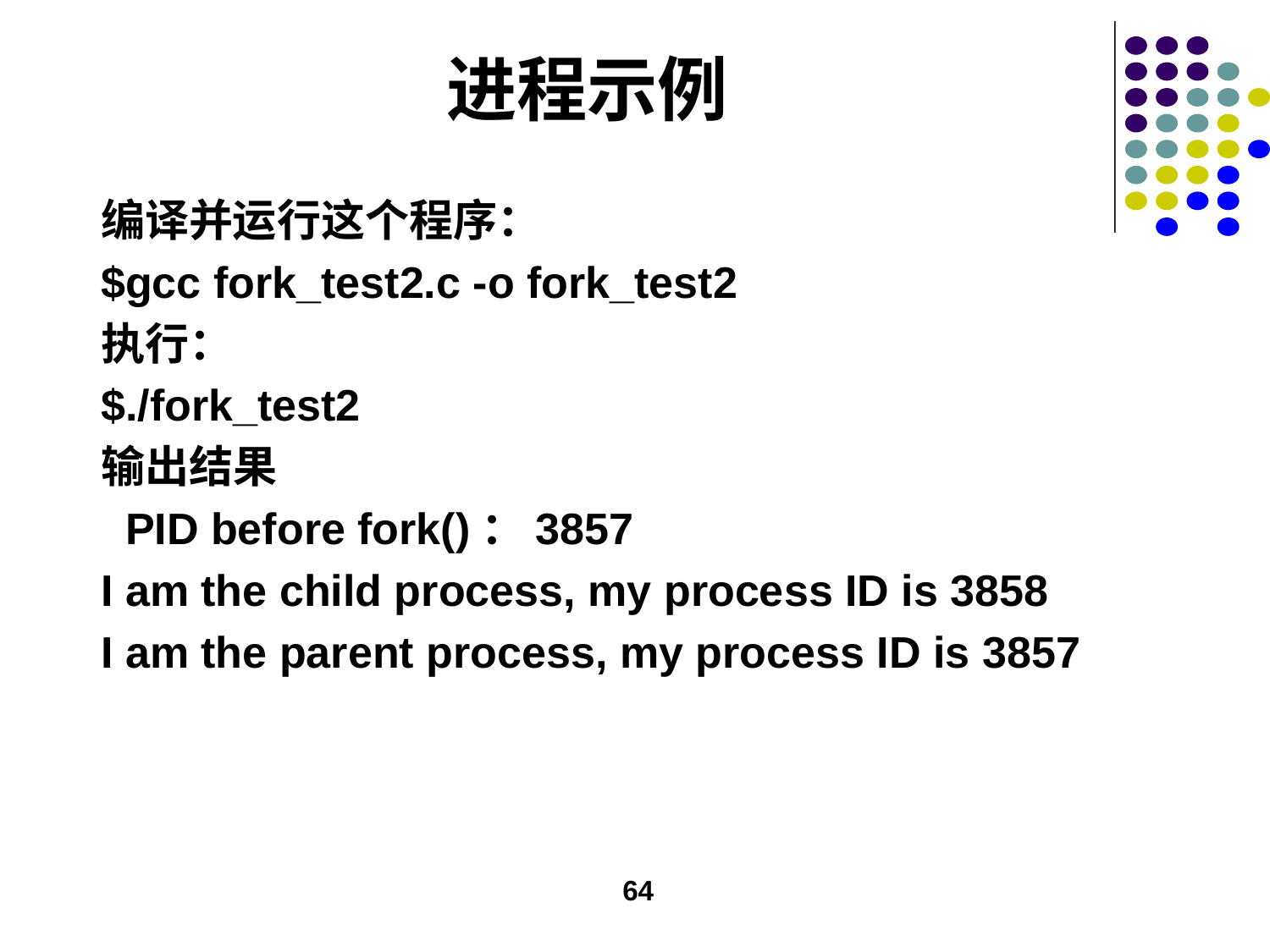

# 进程示例
编译并运行这个程序：
$gcc fork_test2.c -o fork_test2
执行：
$./fork_test2
输出结果
  PID before fork()：3857
I am the child process, my process ID is 3858
I am the parent process, my process ID is 3857

64